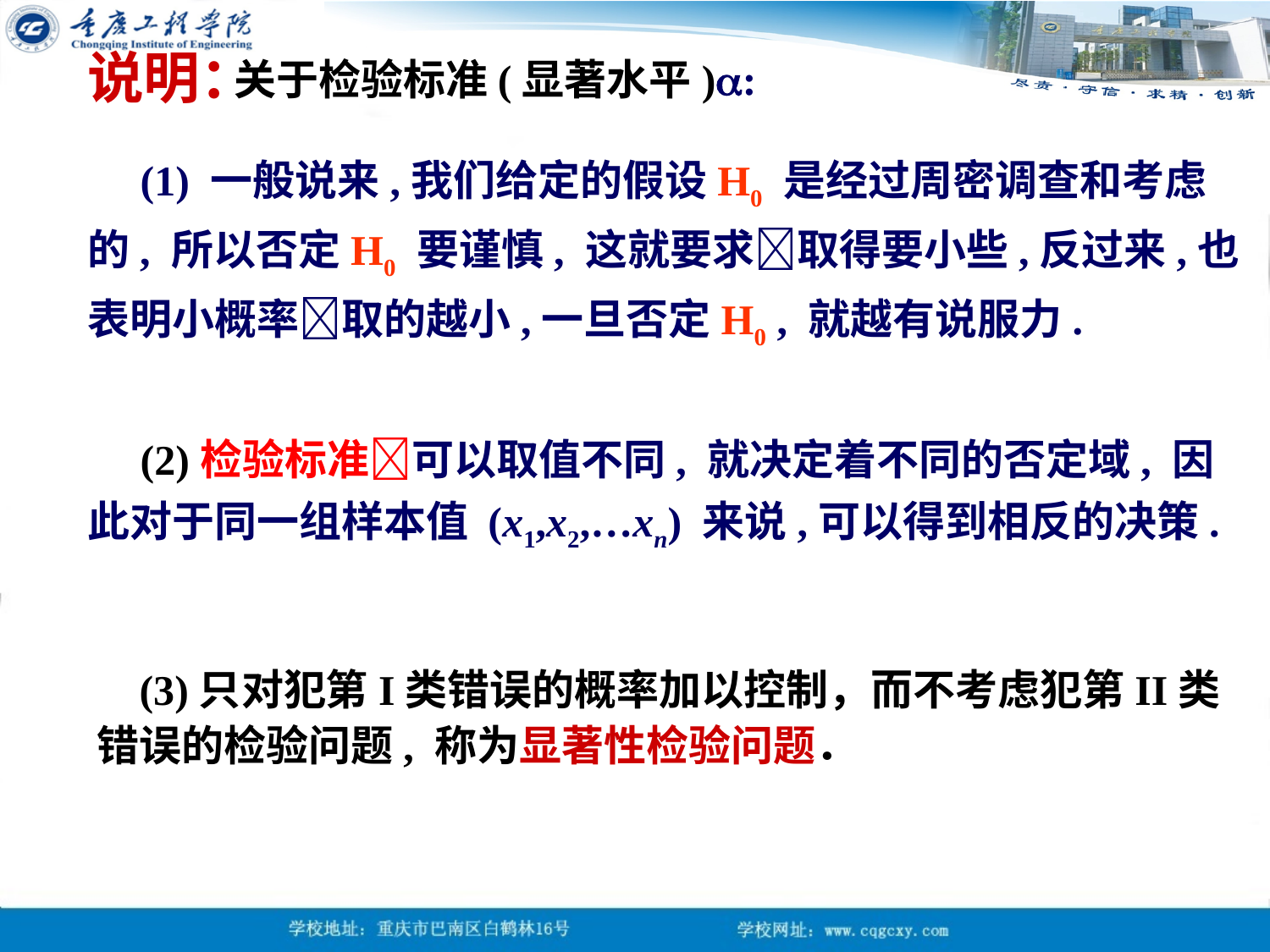

说明：
关于检验标准(显著水平)α:
     (1) 一般说来,我们给定的假设H0 是经过周密调查和考虑的, 所以否定H0 要谨慎, 这就要求α取得要小些,反过来,也表明小概率α取的越小,一旦否定H0 , 就越有说服力.
     (2)检验标准α可以取值不同, 就决定着不同的否定域, 因此对于同一组样本值 (x1,x2,…xn) 来说,可以得到相反的决策.
    (3)只对犯第I类错误的概率加以控制，而不考虑犯第II类错误的检验问题, 称为显著性检验问题．